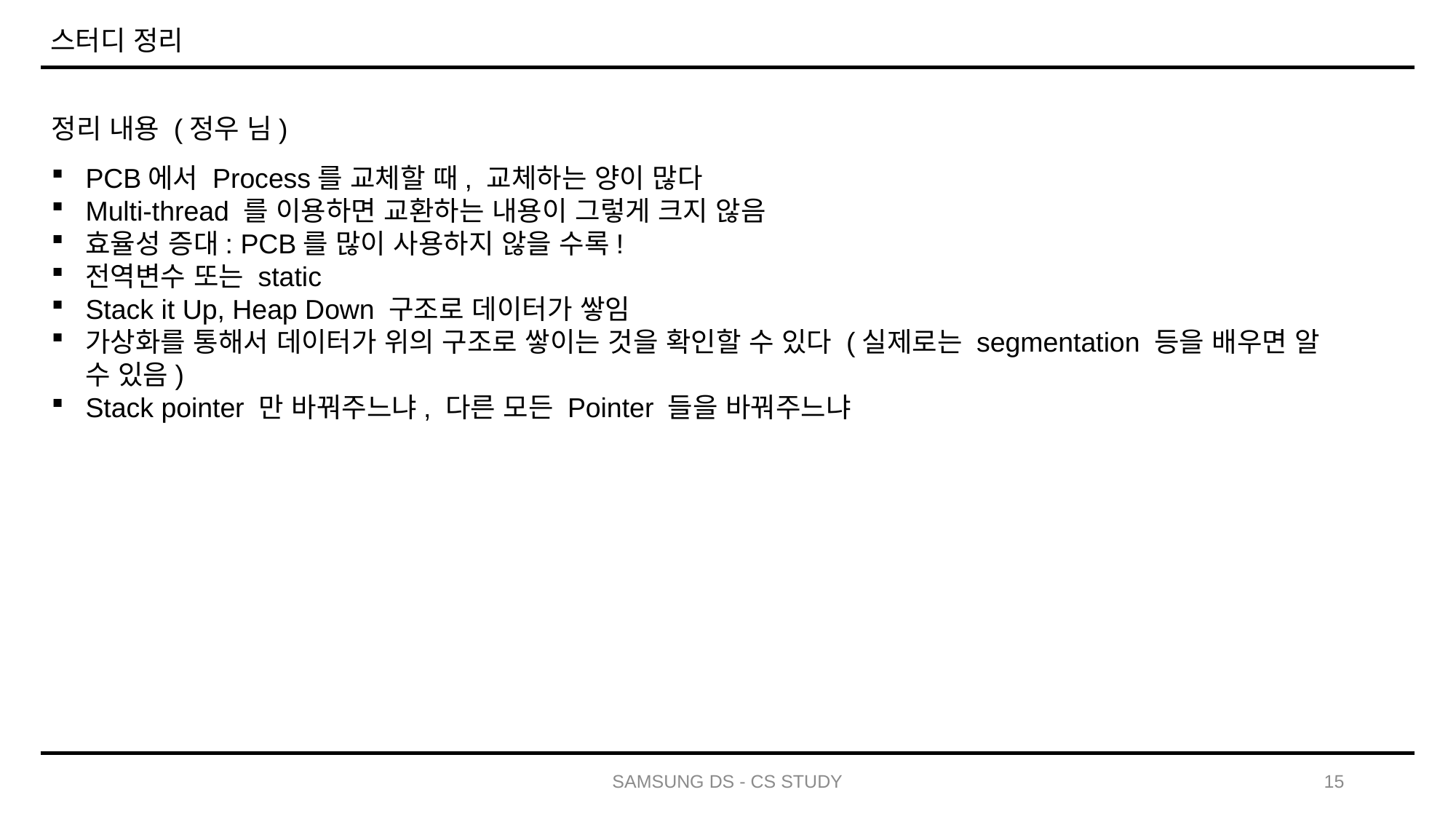

스터디 정리
정리 내용 (정우 님)
PCB에서 Process를 교체할 때, 교체하는 양이 많다
Multi-thread 를 이용하면 교환하는 내용이 그렇게 크지 않음
효율성 증대: PCB를 많이 사용하지 않을 수록!
전역변수 또는 static
Stack it Up, Heap Down 구조로 데이터가 쌓임
가상화를 통해서 데이터가 위의 구조로 쌓이는 것을 확인할 수 있다 (실제로는 segmentation 등을 배우면 알 수 있음)
Stack pointer 만 바꿔주느냐, 다른 모든 Pointer 들을 바꿔주느냐
SAMSUNG DS - CS STUDY
15